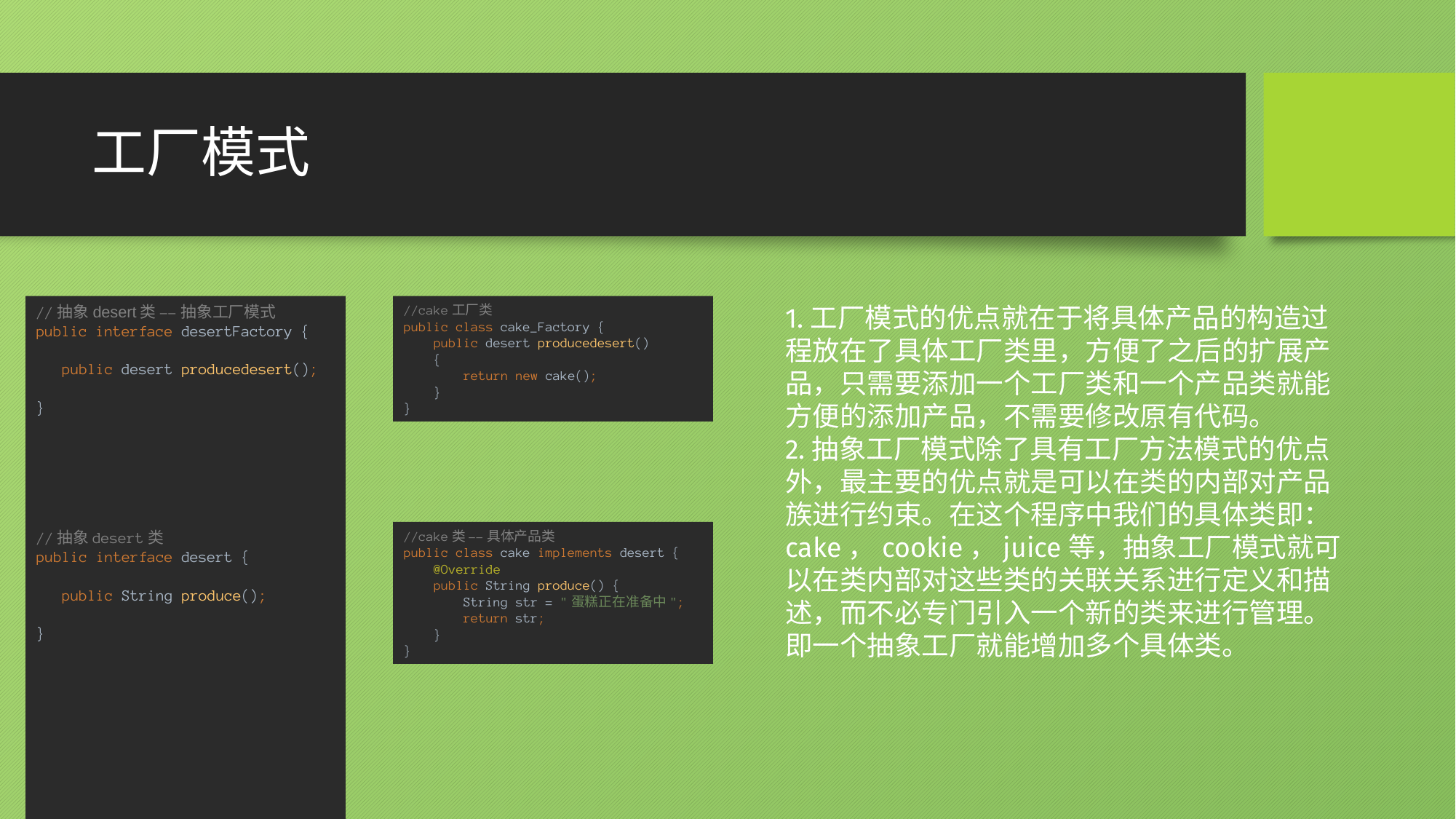

# 工厂模式
//抽象desert类--抽象工厂模式
public interface desertFactory {
   public desert producedesert();
}
//cake工厂类
public class cake_Factory {
    public desert producedesert()
    {
        return new cake();
    }
}
1.工厂模式的优点就在于将具体产品的构造过程放在了具体工厂类里，方便了之后的扩展产品，只需要添加一个工厂类和一个产品类就能方便的添加产品，不需要修改原有代码。
2.抽象工厂模式除了具有工厂方法模式的优点外，最主要的优点就是可以在类的内部对产品族进行约束。在这个程序中我们的具体类即：cake，cookie，juice等，抽象工厂模式就可以在类内部对这些类的关联关系进行定义和描述，而不必专门引入一个新的类来进行管理。即一个抽象工厂就能增加多个具体类。
//抽象desert类
public interface desert {
   public String produce();
}
//cake类--具体产品类
public class cake implements desert {
    @Override
    public String produce() {
        String str = "蛋糕正在准备中";
        return str;
    }
}